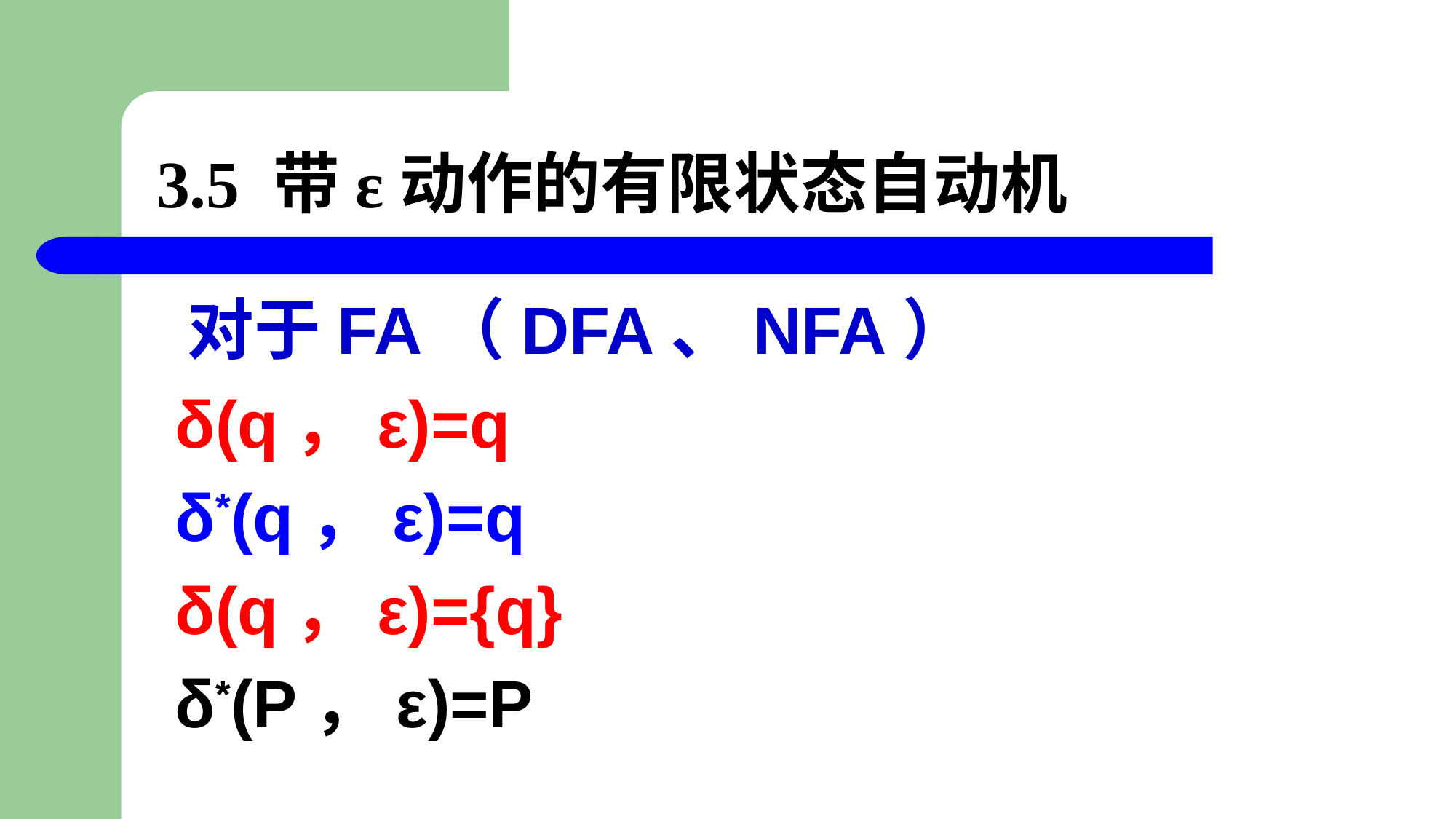

# 3.5 带ε动作的有限状态自动机
 对于FA（DFA、NFA）
 δ(q，ε)=q
 δ*(q，ε)=q
 δ(q，ε)={q}
 δ*(P，ε)=P